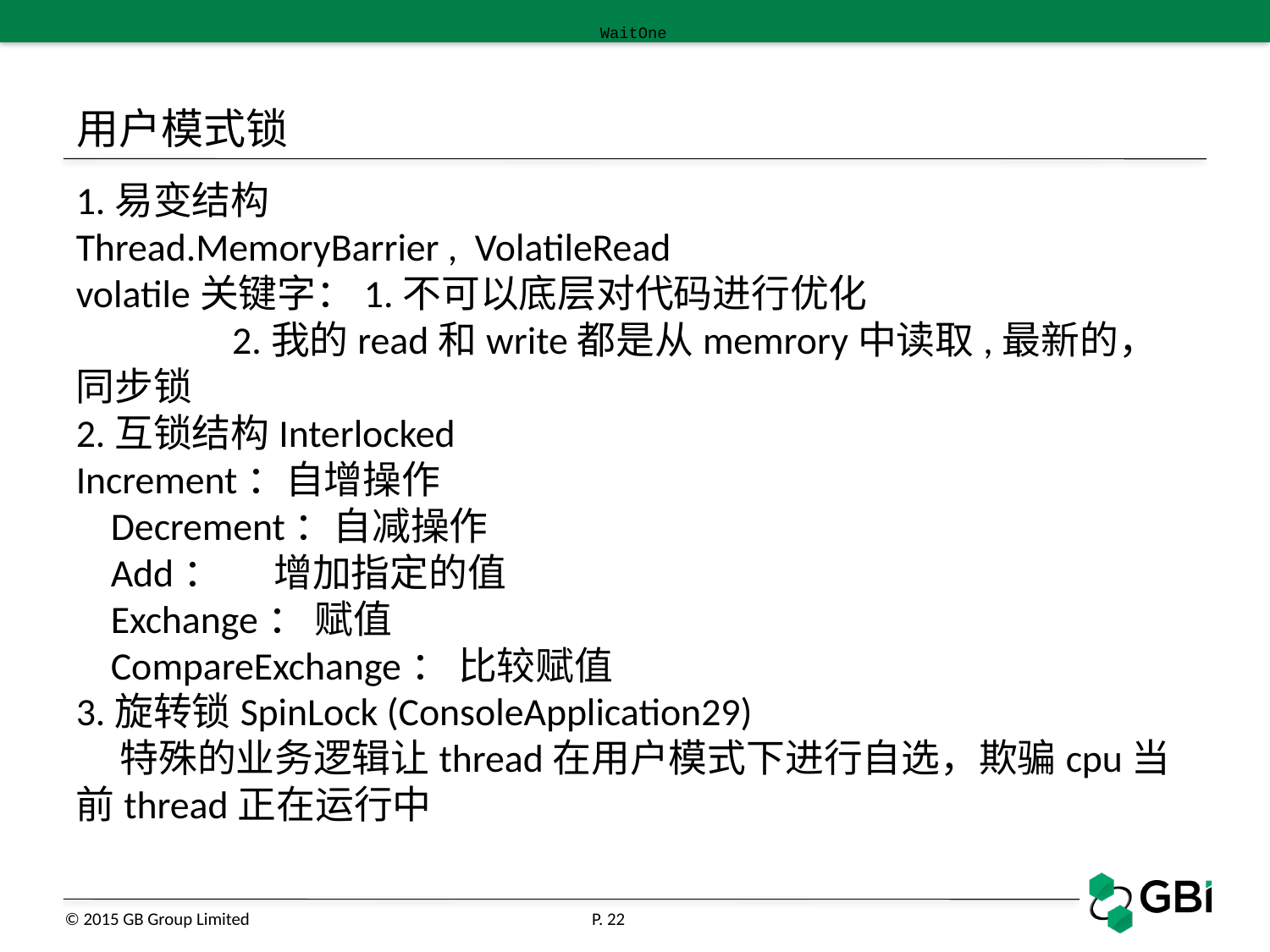

WaitOne
# 用户模式锁
1.易变结构
Thread.MemoryBarrier ,  VolatileRead
volatile关键字：1.不可以底层对代码进行优化
                  2.我的read和write都是从memrory中读取,最新的，同步锁
2.互锁结构Interlocked
Increment：自增操作
    Decrement：自减操作
    Add：      增加指定的值
    Exchange： 赋值
    CompareExchange： 比较赋值
3.旋转锁SpinLock (ConsoleApplication29)
    特殊的业务逻辑让thread在用户模式下进行自选，欺骗cpu当前thread正在运行中